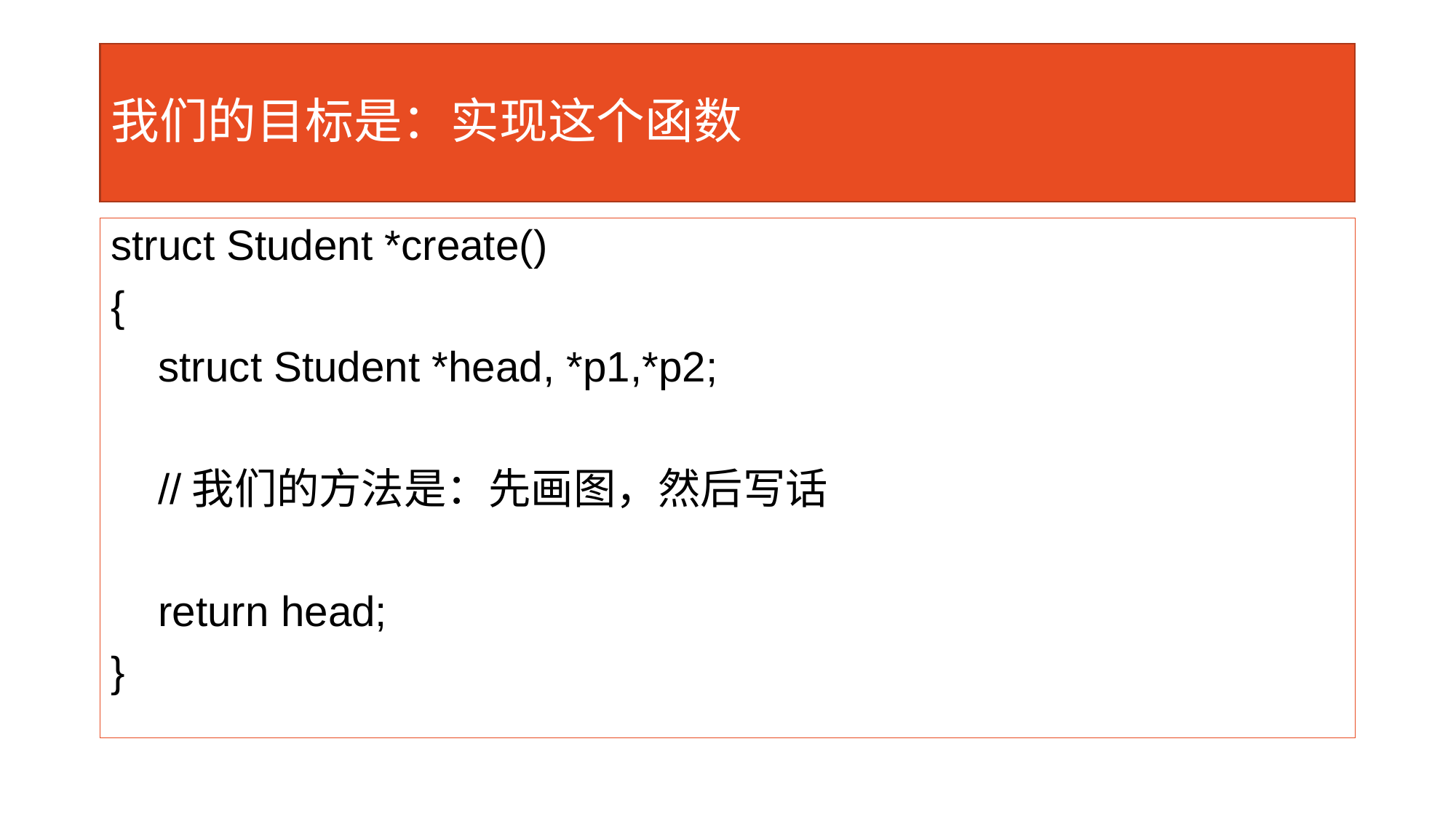

# 我们的目标是：实现这个函数
struct Student *create()
{
    struct Student *head, *p1,*p2;

    //我们的方法是：先画图，然后写话

    return head;
}